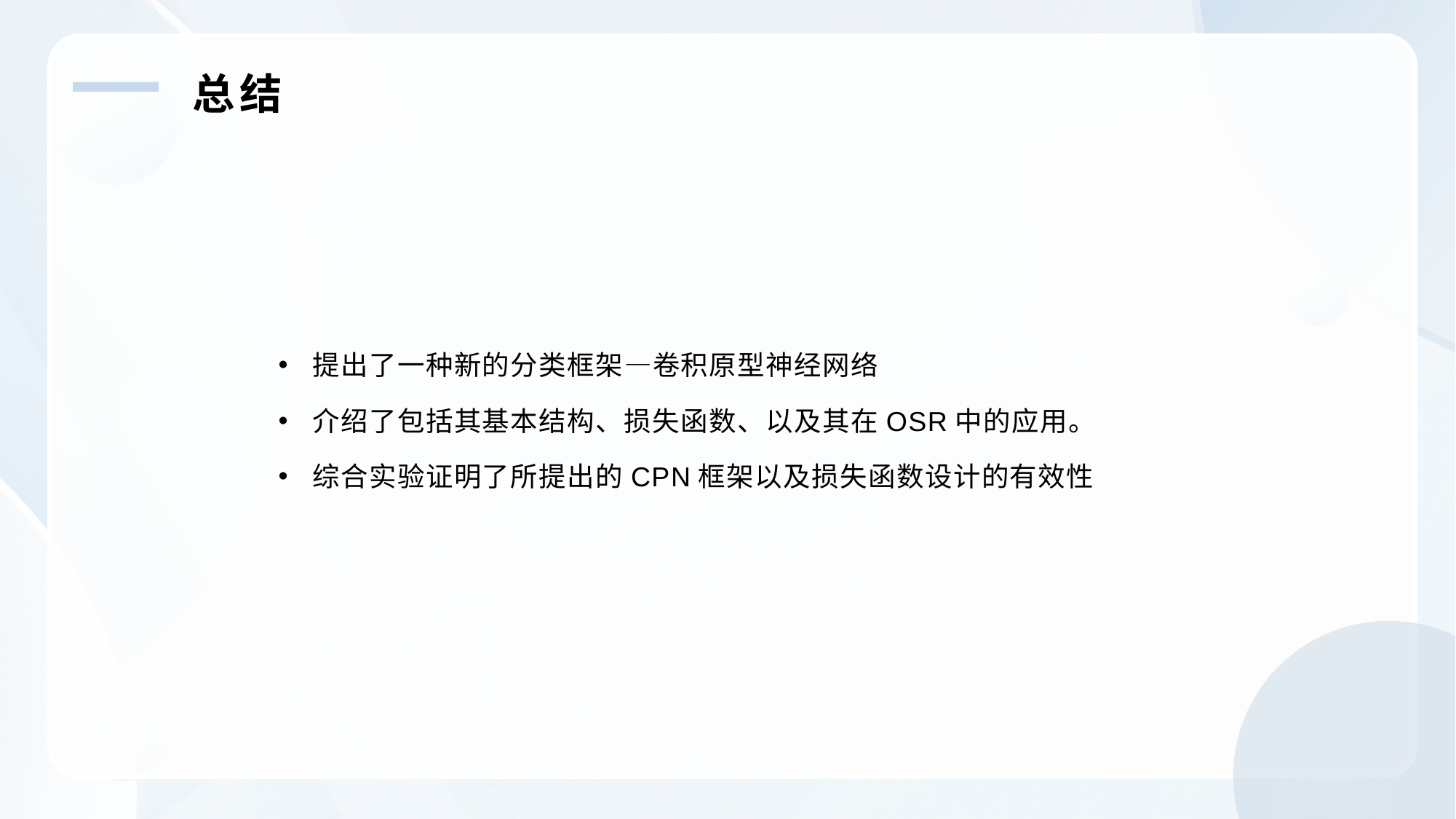

总结

提出了一种新的分类框架—卷积原型神经网络
介绍了包括其基本结构、损失函数、以及其在OSR中的应用。
综合实验证明了所提出的CPN框架以及损失函数设计的有效性